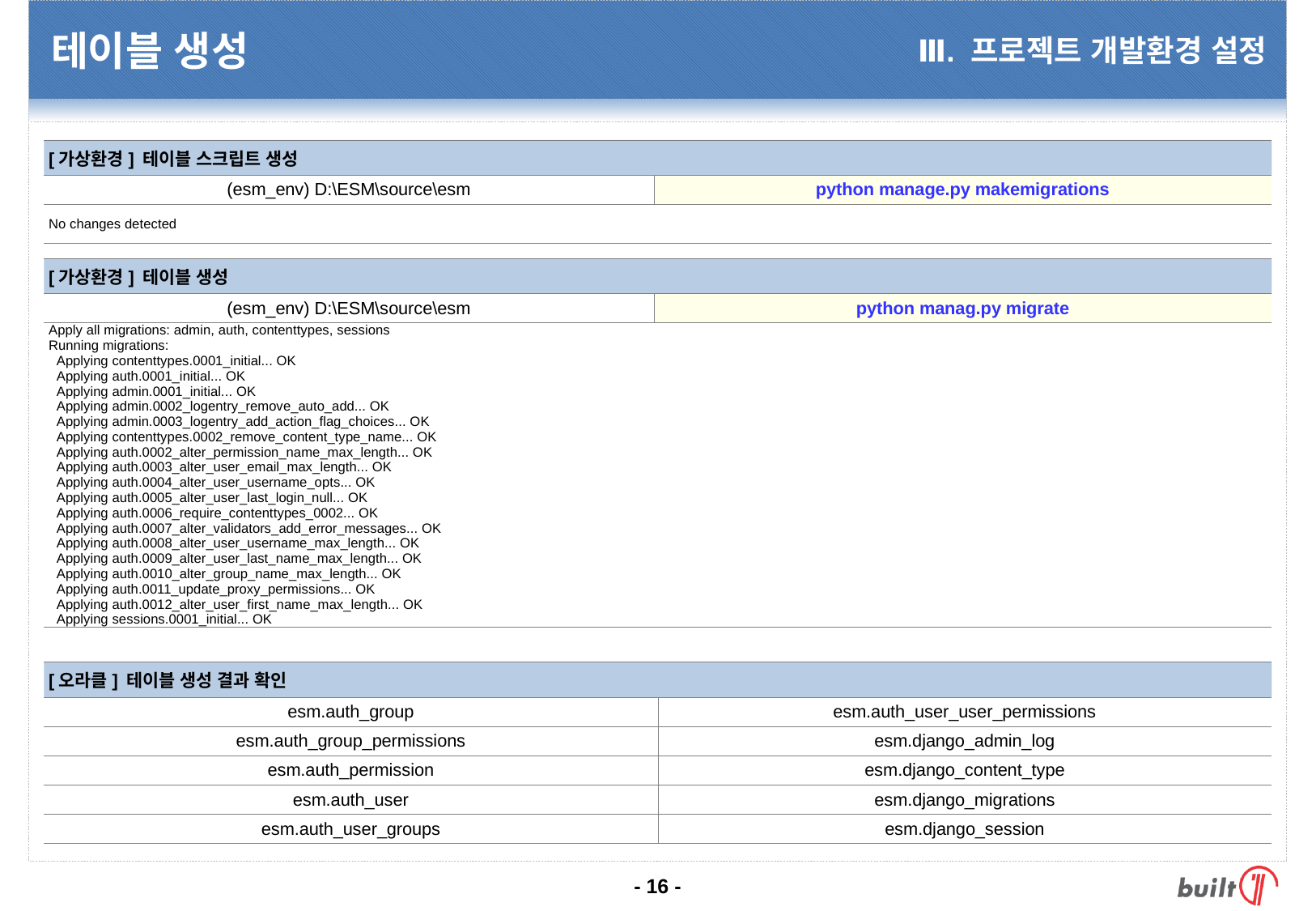

# 테이블 생성
Ⅲ. 프로젝트 개발환경 설정
| [가상환경] 테이블 스크립트 생성 |  |
| --- | --- |
| (esm\_env) D:\ESM\source\esm | python manage.py makemigrations |
| No changes detected |  |
| [가상환경] 테이블 생성 |  |
| --- | --- |
| (esm\_env) D:\ESM\source\esm | python manag.py migrate |
| Apply all migrations: admin, auth, contenttypes, sessions Running migrations: Applying contenttypes.0001\_initial... OK Applying auth.0001\_initial... OK Applying admin.0001\_initial... OK Applying admin.0002\_logentry\_remove\_auto\_add... OK Applying admin.0003\_logentry\_add\_action\_flag\_choices... OK Applying contenttypes.0002\_remove\_content\_type\_name... OK Applying auth.0002\_alter\_permission\_name\_max\_length... OK Applying auth.0003\_alter\_user\_email\_max\_length... OK Applying auth.0004\_alter\_user\_username\_opts... OK Applying auth.0005\_alter\_user\_last\_login\_null... OK Applying auth.0006\_require\_contenttypes\_0002... OK Applying auth.0007\_alter\_validators\_add\_error\_messages... OK Applying auth.0008\_alter\_user\_username\_max\_length... OK Applying auth.0009\_alter\_user\_last\_name\_max\_length... OK Applying auth.0010\_alter\_group\_name\_max\_length... OK Applying auth.0011\_update\_proxy\_permissions... OK Applying auth.0012\_alter\_user\_first\_name\_max\_length... OK Applying sessions.0001\_initial... OK |  |
| [오라클] 테이블 생성 결과 확인 |  |
| --- | --- |
| esm.auth\_group | esm.auth\_user\_user\_permissions |
| esm.auth\_group\_permissions | esm.django\_admin\_log |
| esm.auth\_permission | esm.django\_content\_type |
| esm.auth\_user | esm.django\_migrations |
| esm.auth\_user\_groups | esm.django\_session |